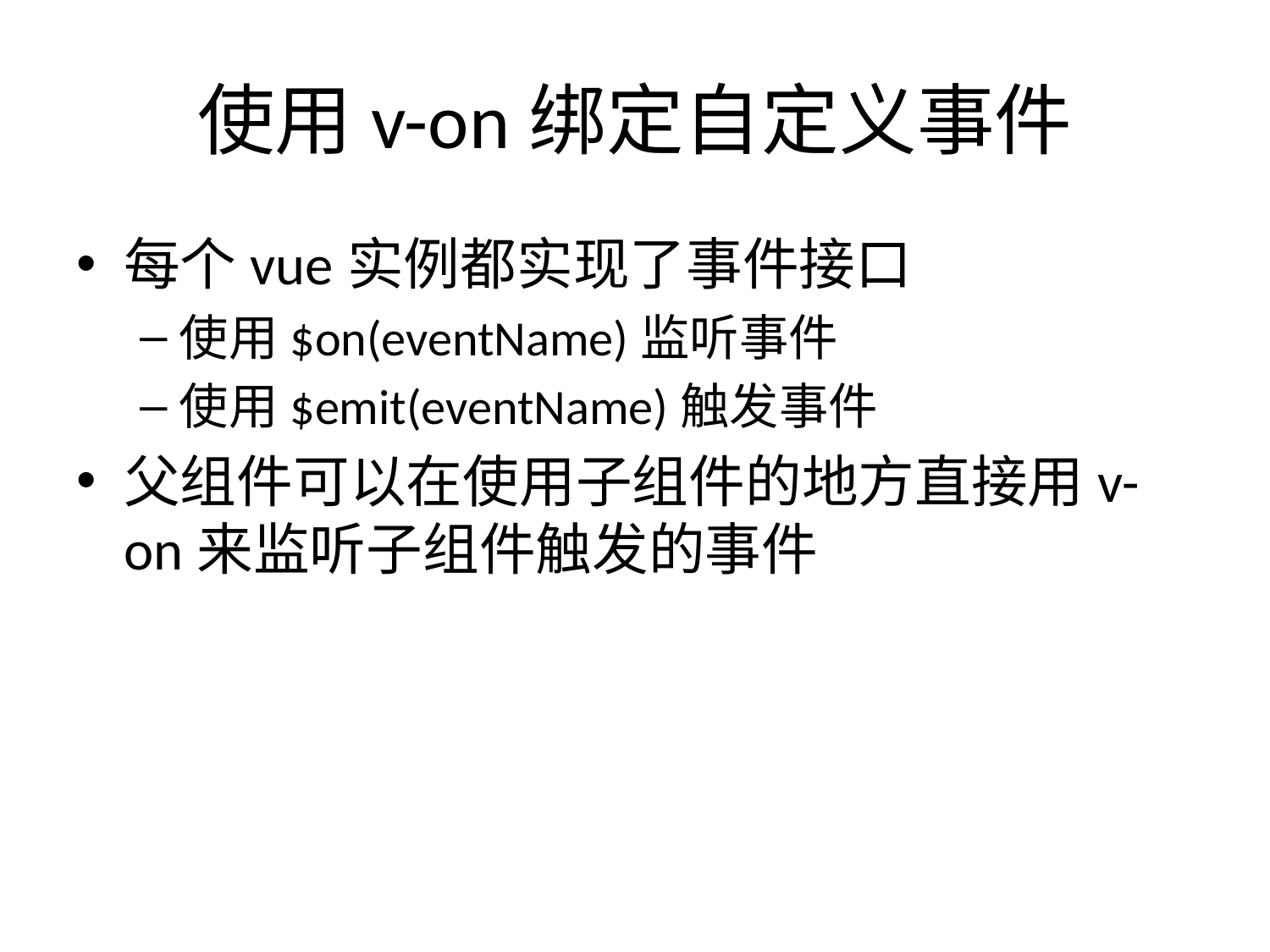

# 使用v-on绑定自定义事件
每个vue实例都实现了事件接口
使用$on(eventName)监听事件
使用$emit(eventName)触发事件
父组件可以在使用子组件的地方直接用v-on来监听子组件触发的事件